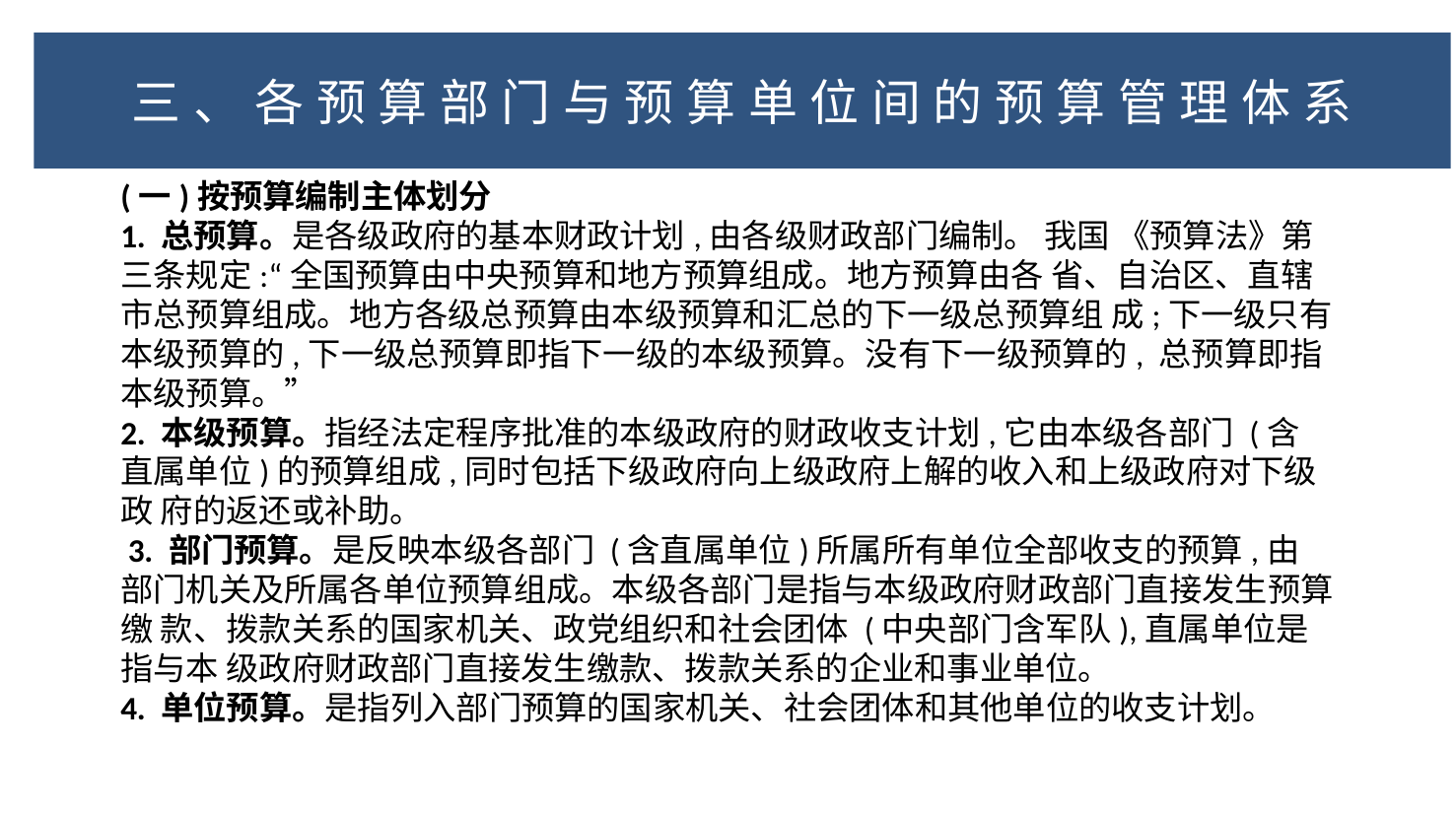

四、各预算部门与预算单位间的预算管理体系
# 三、各预算部门与预算单位间的预算管理体系
(一)按预算编制主体划分
1. 总预算。是各级政府的基本财政计划,由各级财政部门编制。 我国 《预算法》第三条规定:“全国预算由中央预算和地方预算组成。地方预算由各 省、自治区、直辖市总预算组成。地方各级总预算由本级预算和汇总的下一级总预算组 成;下一级只有本级预算的,下一级总预算即指下一级的本级预算。没有下一级预算的, 总预算即指本级预算。”
2. 本级预算。指经法定程序批准的本级政府的财政收支计划,它由本级各部门 (含 直属单位)的预算组成,同时包括下级政府向上级政府上解的收入和上级政府对下级政 府的返还或补助。
 3. 部门预算。是反映本级各部门 (含直属单位)所属所有单位全部收支的预算,由 部门机关及所属各单位预算组成。本级各部门是指与本级政府财政部门直接发生预算缴 款、拨款关系的国家机关、政党组织和社会团体 (中央部门含军队),直属单位是指与本 级政府财政部门直接发生缴款、拨款关系的企业和事业单位。
4. 单位预算。是指列入部门预算的国家机关、社会团体和其他单位的收支计划。

预算管理体系